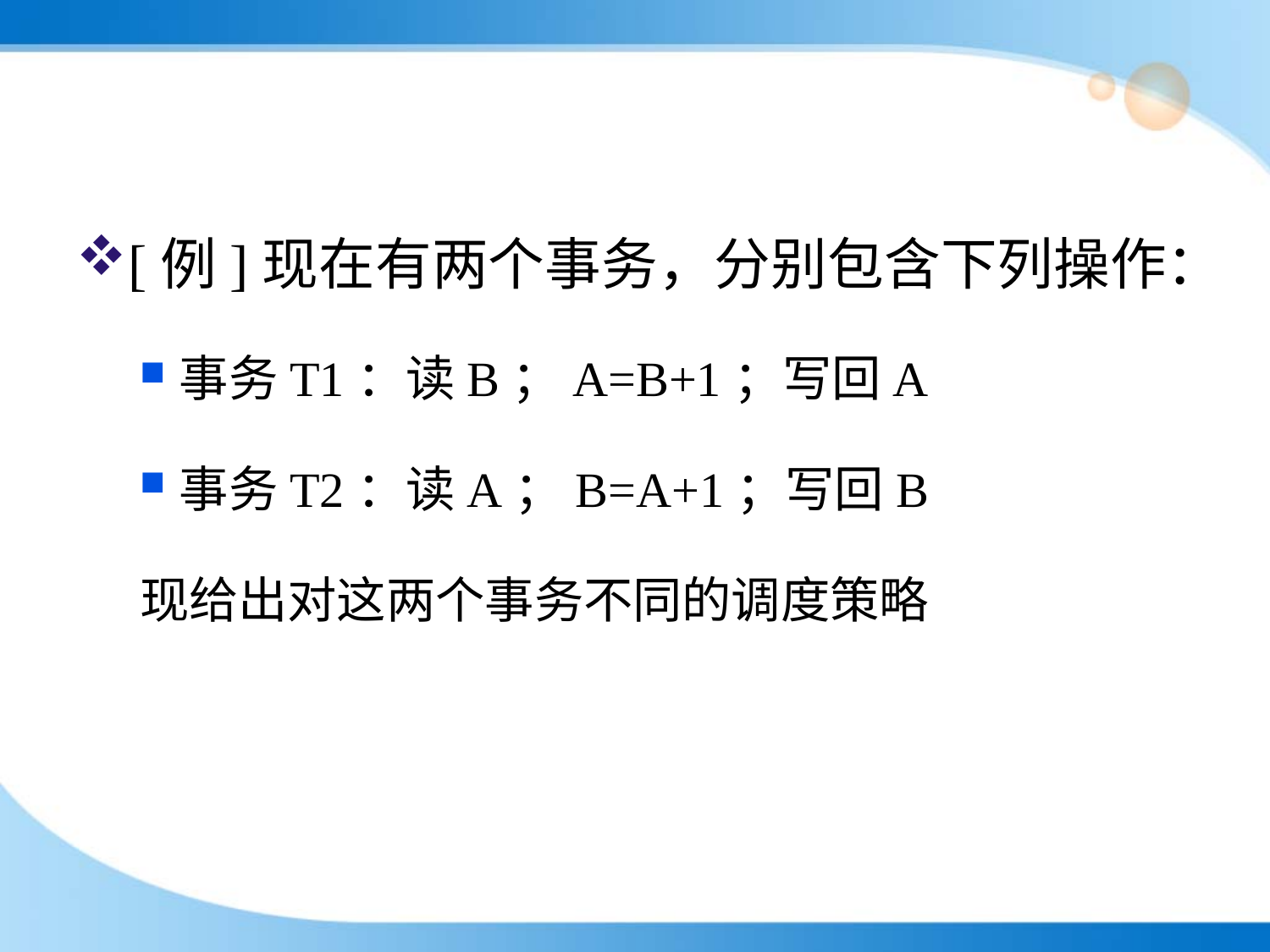

#
[例]现在有两个事务，分别包含下列操作：
事务T1：读B；A=B+1；写回A
事务T2：读A；B=A+1；写回B
现给出对这两个事务不同的调度策略